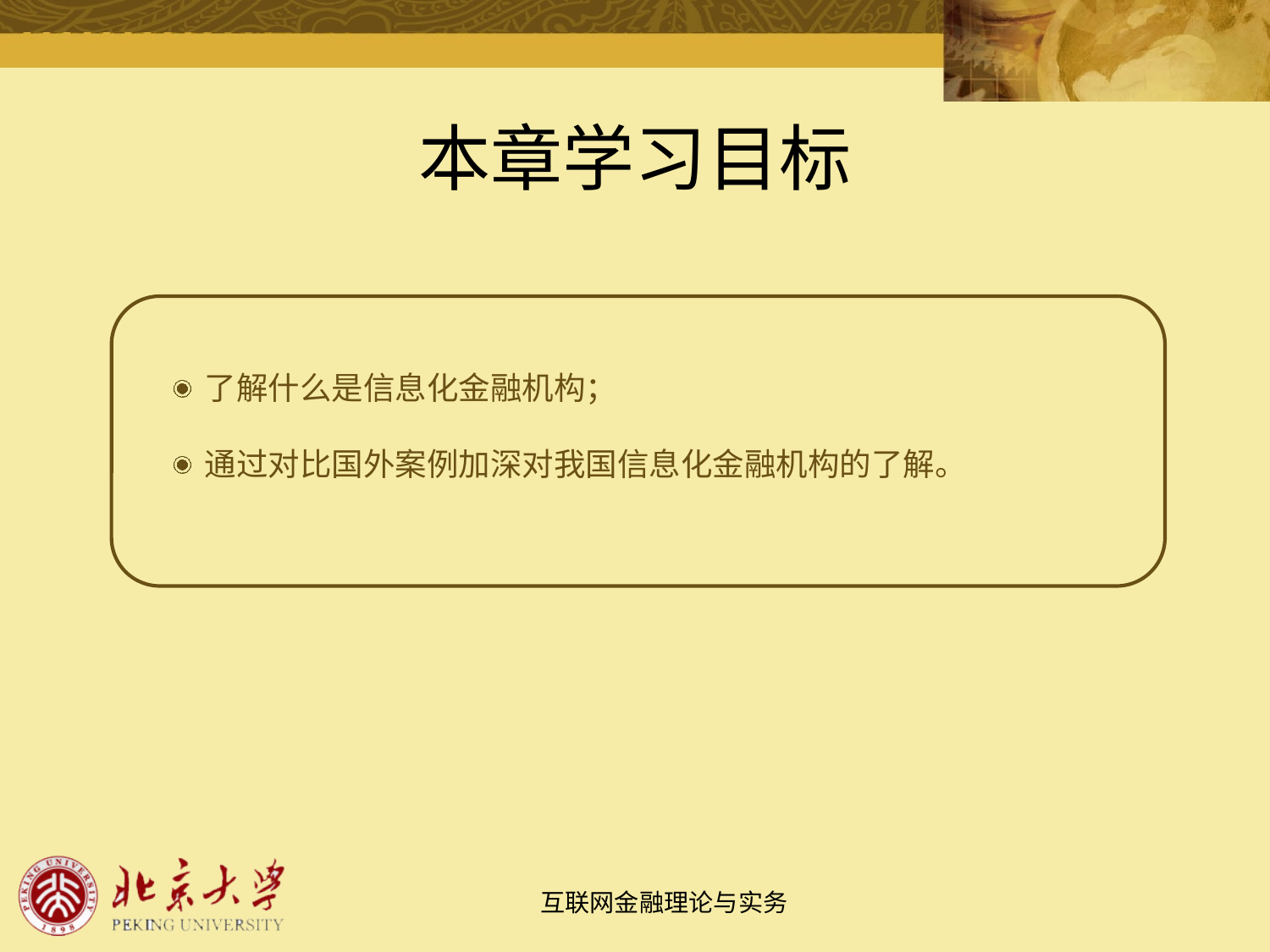

# 本章学习目标

了解什么是信息化金融机构；
通过对比国外案例加深对我国信息化金融机构的了解。